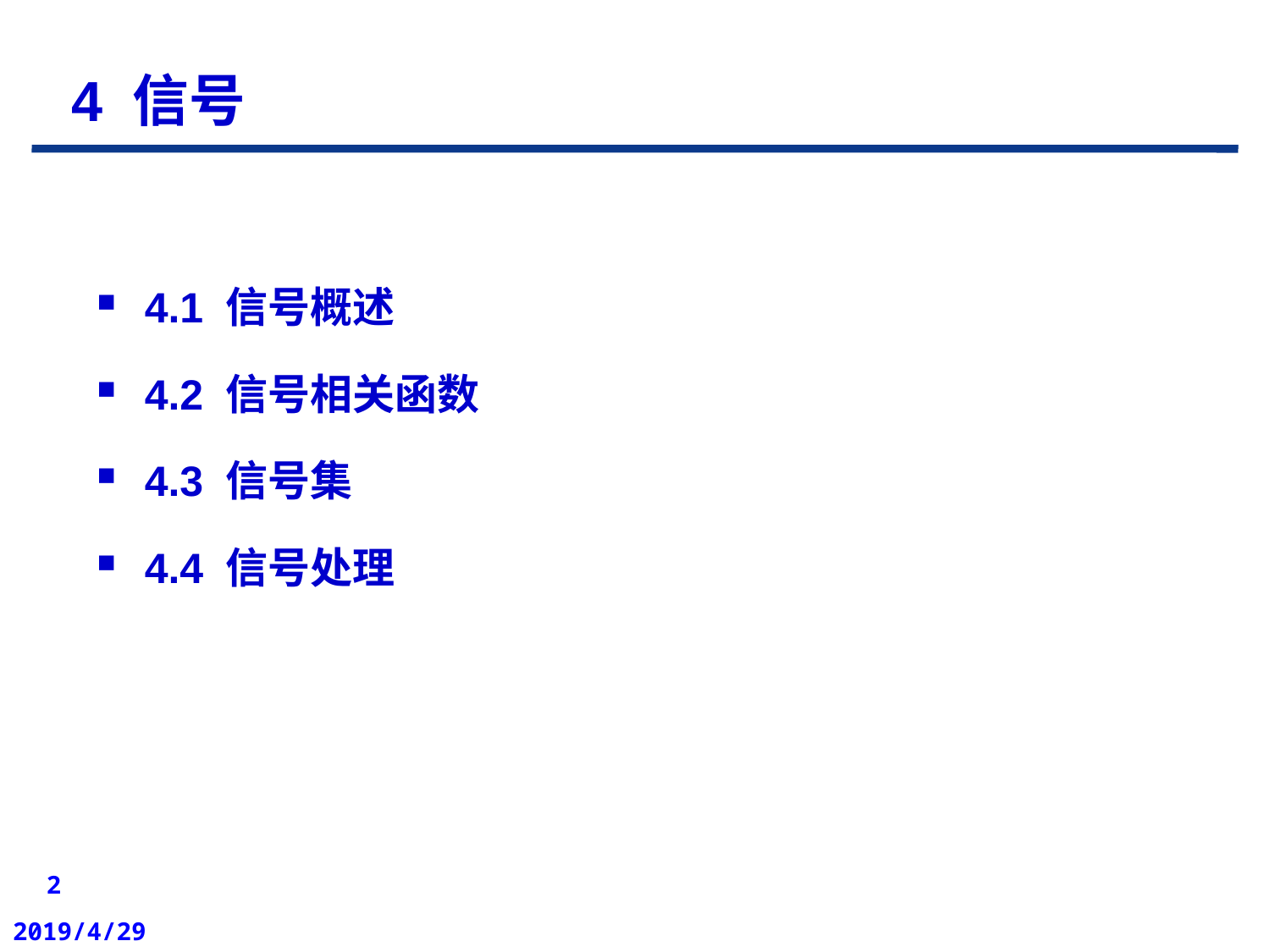

4 信号
4.1 信号概述
4.2 信号相关函数
4.3 信号集
4.4 信号处理